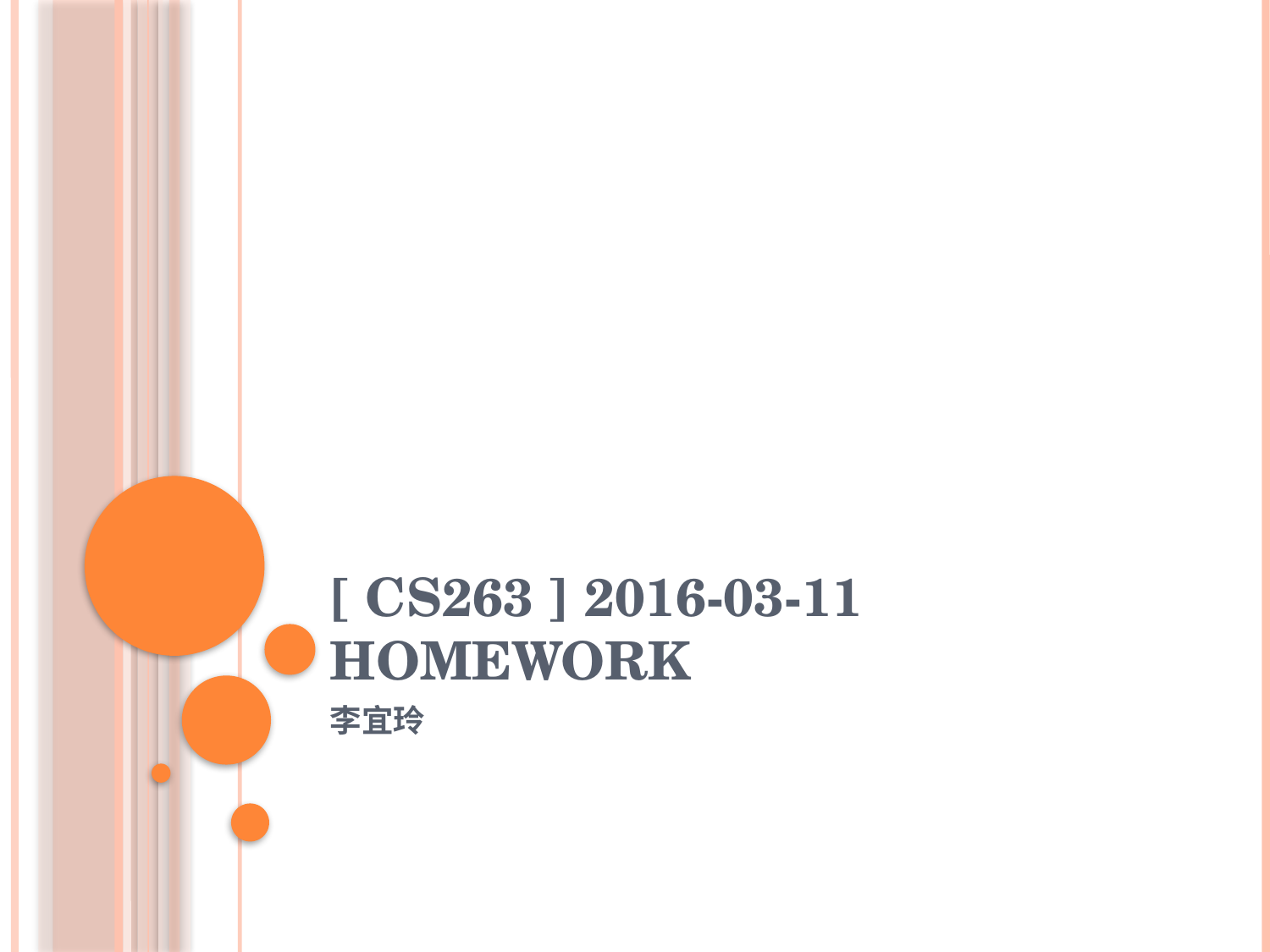

# [ CS263 ] 2016-03-11 Homework
李宜玲